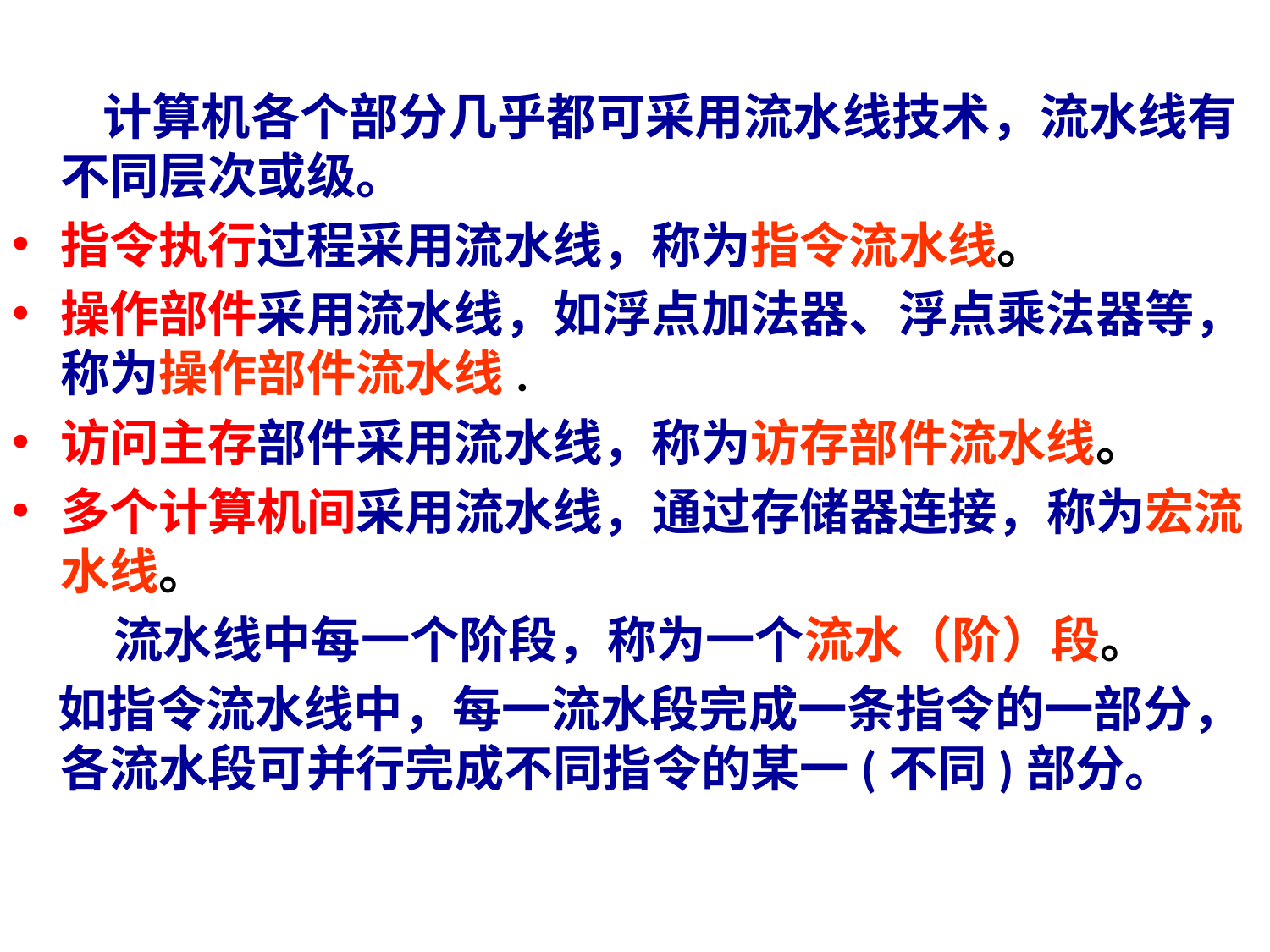

计算机各个部分几乎都可采用流水线技术，流水线有不同层次或级。
指令执行过程采用流水线，称为指令流水线。
操作部件采用流水线，如浮点加法器、浮点乘法器等，称为操作部件流水线.
访问主存部件采用流水线，称为访存部件流水线。
多个计算机间采用流水线，通过存储器连接，称为宏流水线。
        流水线中每一个阶段，称为一个流水（阶）段。
   如指令流水线中，每一流水段完成一条指令的一部分，各流水段可并行完成不同指令的某一(不同)部分。